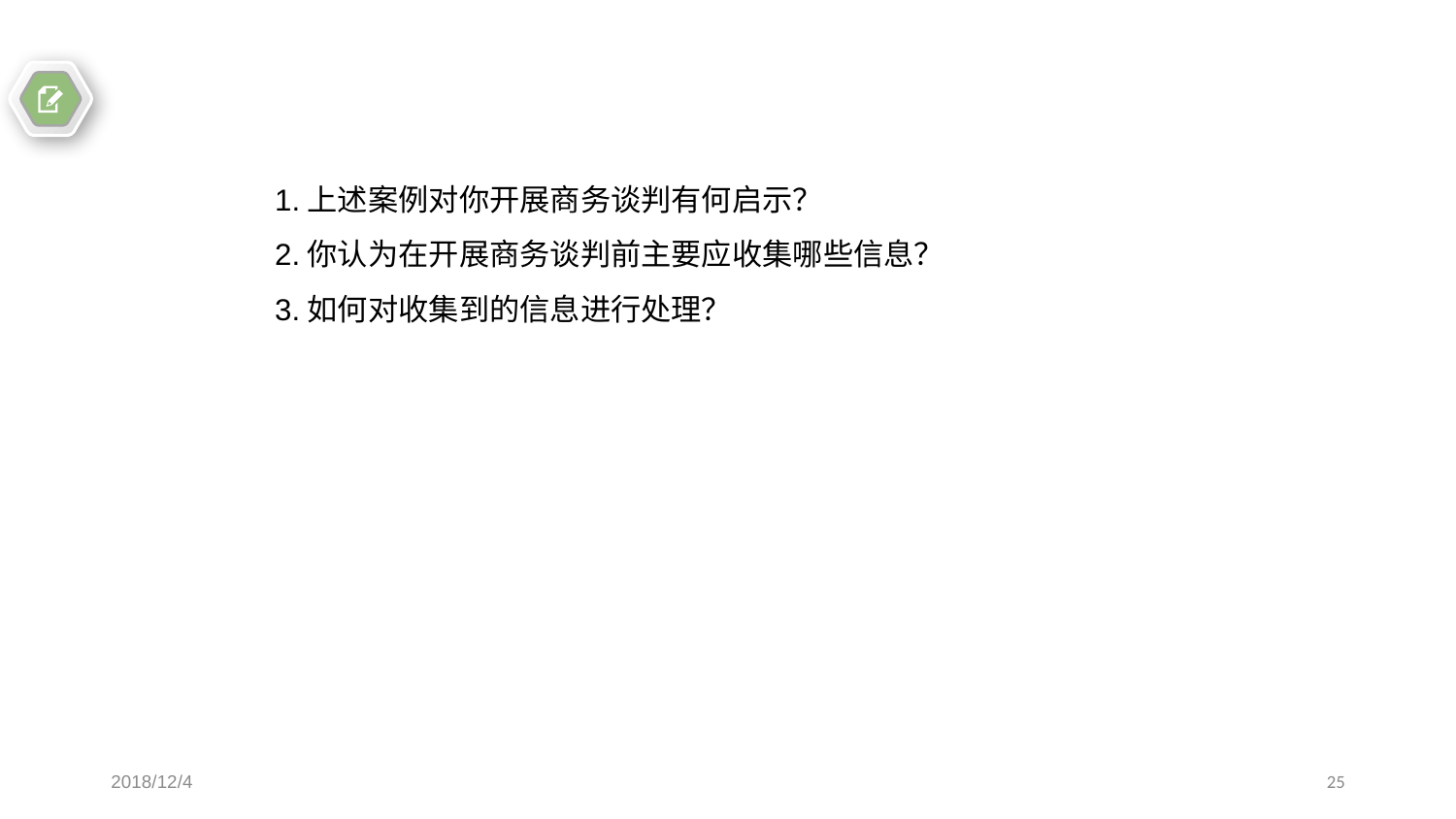

1.上述案例对你开展商务谈判有何启示？
2.你认为在开展商务谈判前主要应收集哪些信息？
3.如何对收集到的信息进行处理？
2018/12/4
25